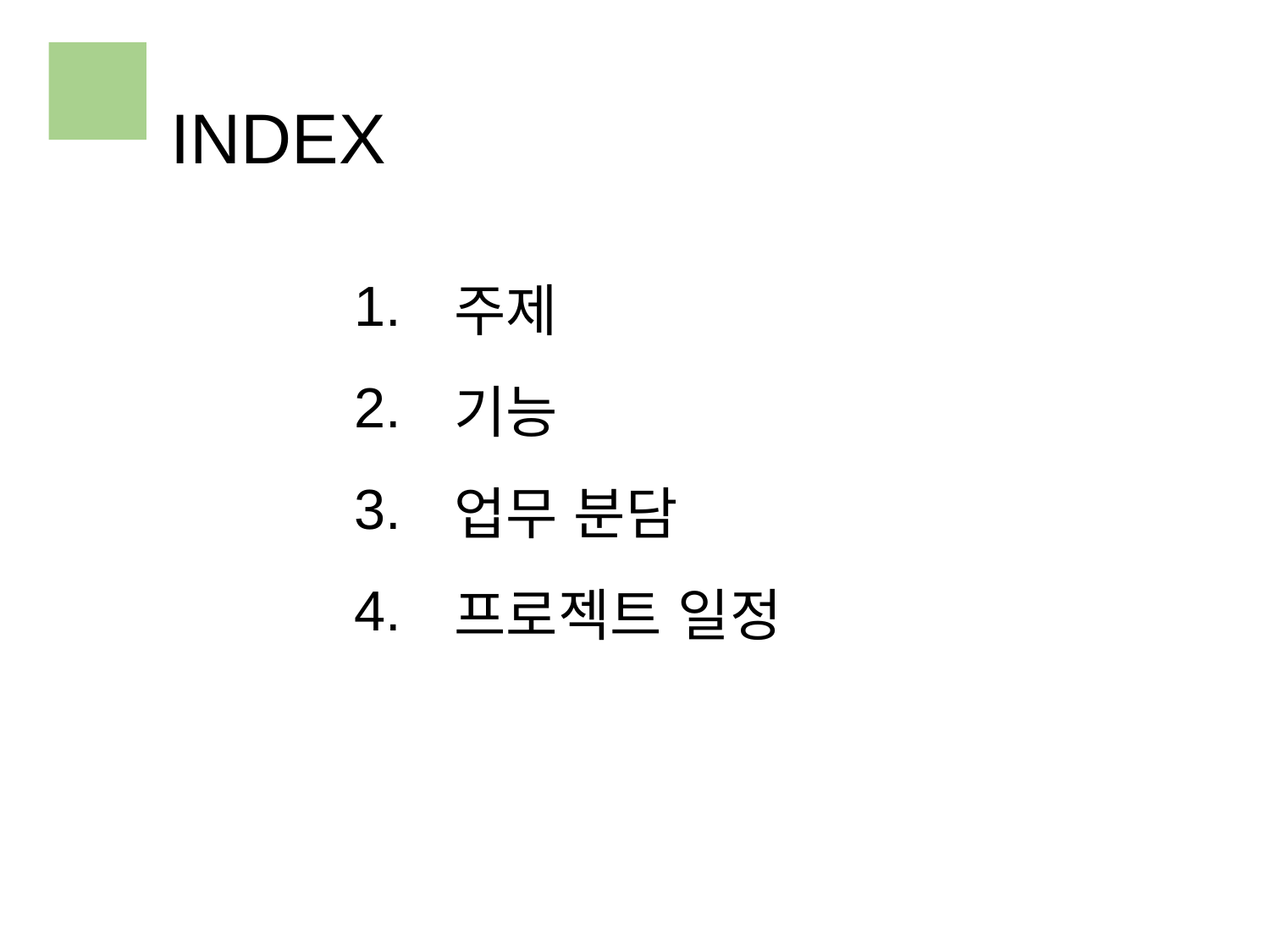

INDEX
| 1. | 주제 |
| --- | --- |
| 2. | 기능 |
| 3. | 업무 분담 |
| 4. | 프로젝트 일정 |